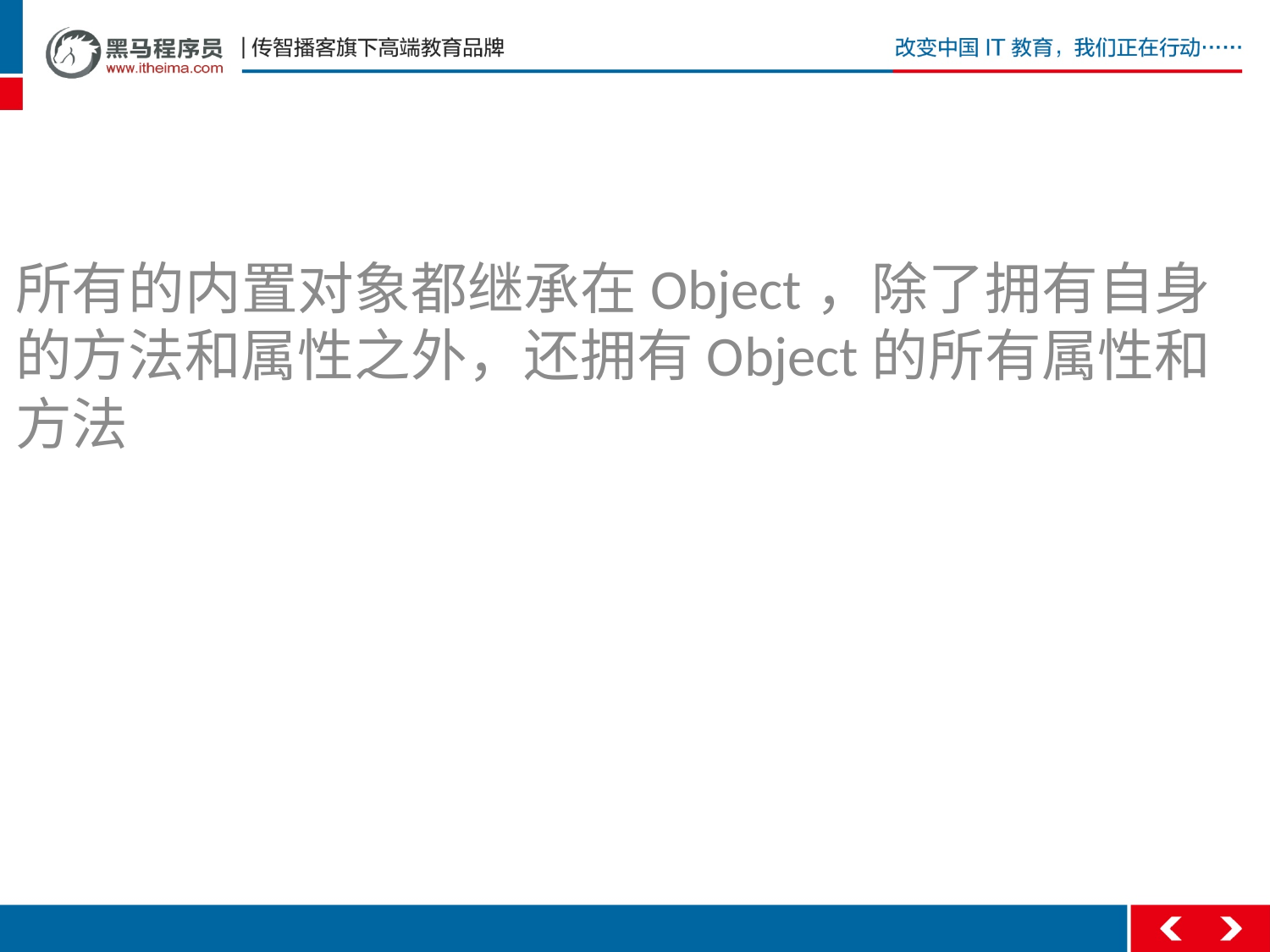

#
所有的内置对象都继承在Object，除了拥有自身的方法和属性之外，还拥有Object的所有属性和方法